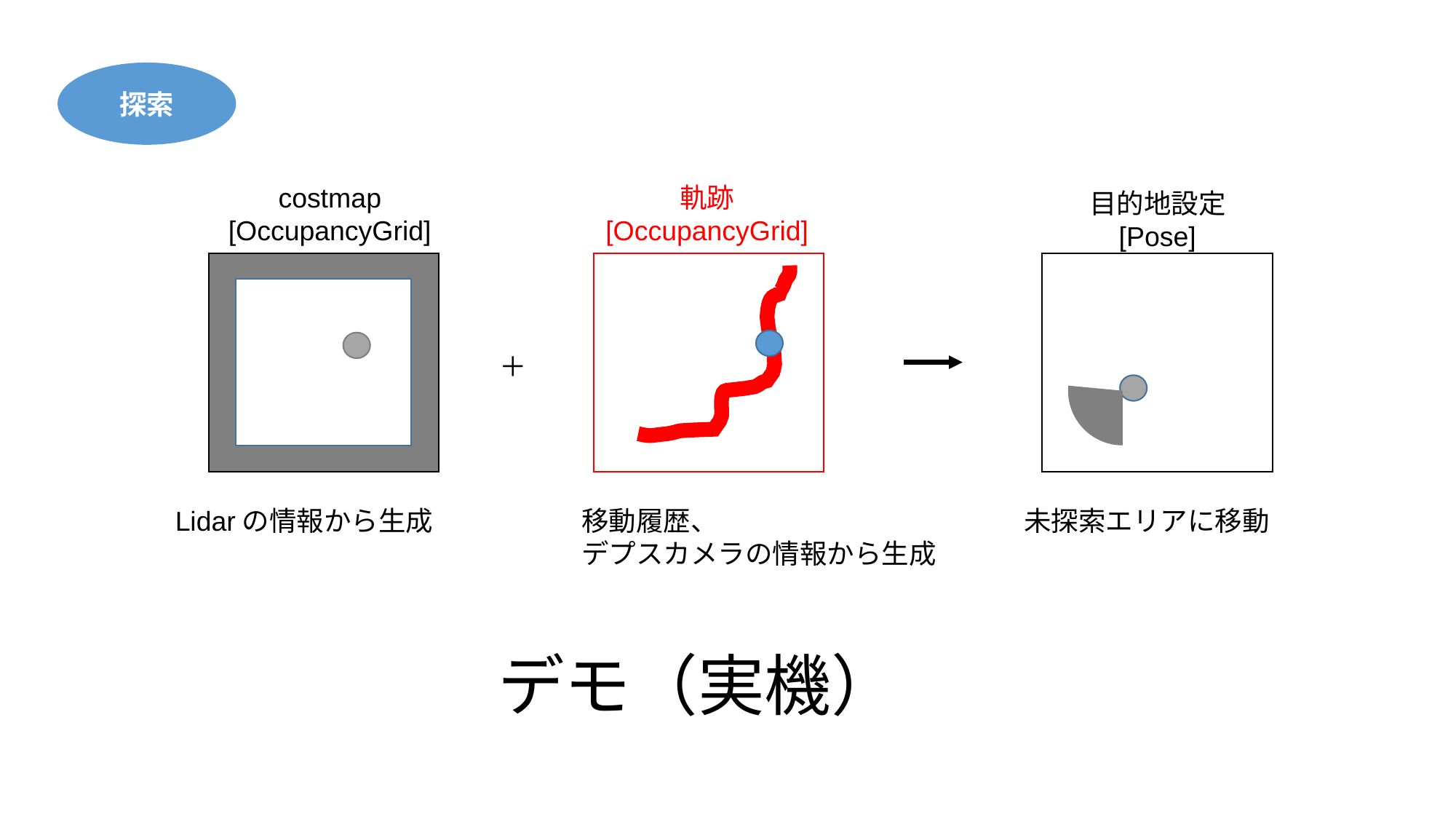

探索
costmap
[OccupancyGrid]
軌跡
[OccupancyGrid]
目的地設定
[Pose]

＋

Lidarの情報から生成
移動履歴、
デプスカメラの情報から生成
未探索エリアに移動
デモ（実機）